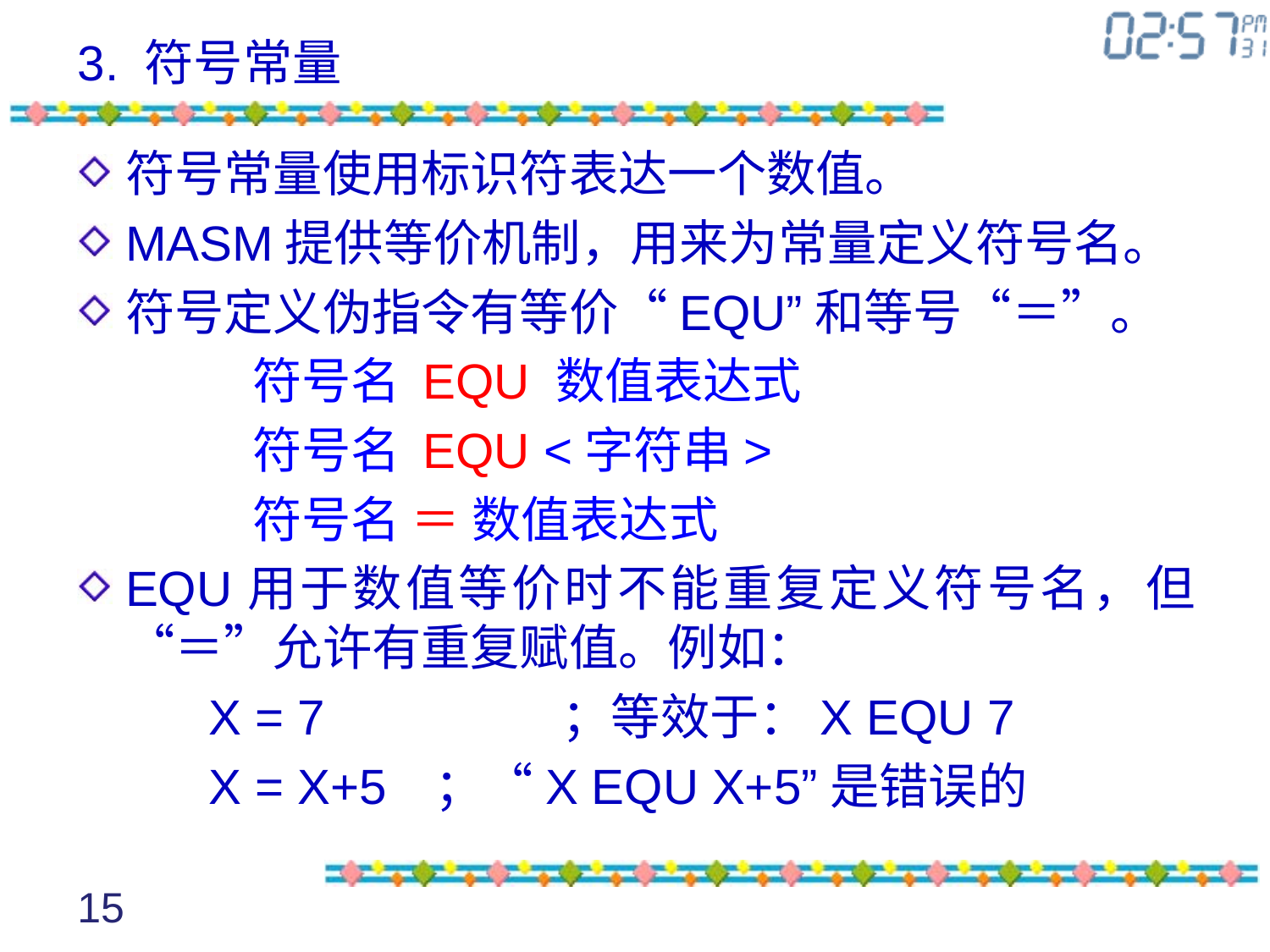

# 3. 符号常量
符号常量使用标识符表达一个数值。
MASM提供等价机制，用来为常量定义符号名。
符号定义伪指令有等价“EQU”和等号“＝”。
		符号名 EQU 数值表达式
		符号名 EQU <字符串>
		符号名 ＝ 数值表达式
EQU用于数值等价时不能重复定义符号名，但“＝”允许有重复赋值。例如：
	  X = 7		；等效于：X EQU 7
	  X = X+5	；“X EQU X+5”是错误的